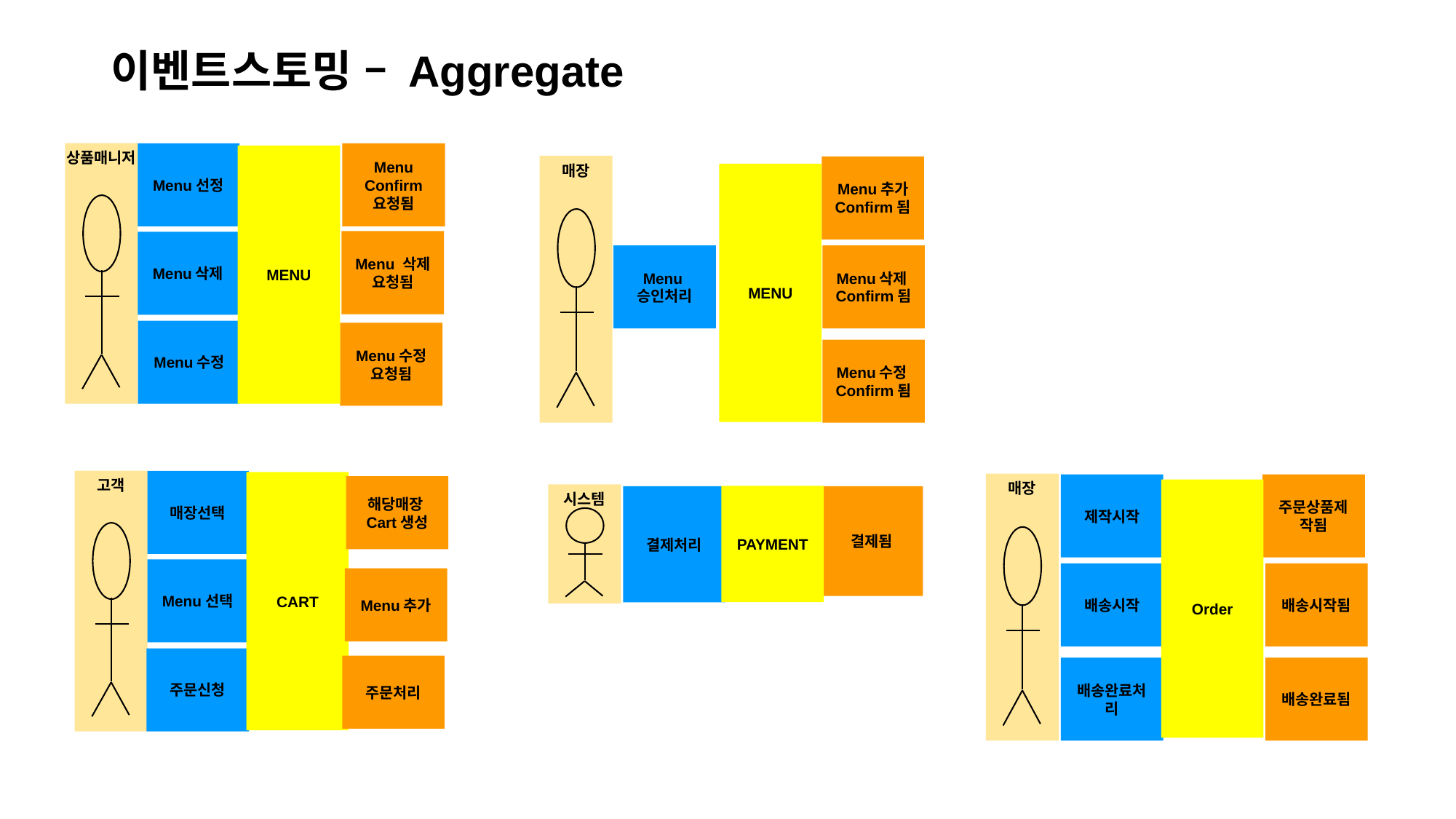

# 이벤트스토밍 – Aggregate
상품매니저

Menu선정
Menu Confirm 요청됨
MENU
매장

Menu추가 Confirm됨
MENU
Menu 삭제 요청됨
Menu삭제
Menu승인처리
Menu삭제Confirm됨
Menu수정
Menu수정 요청됨
Menu수정Confirm됨
고객

매장선택
CART
매장

제작시작
주문상품제작됨
해당매장Cart생성
Order
시스템

PAYMENT
결제처리
결제됨
Menu선택
배송시작
배송시작됨
Menu추가
주문신청
주문처리
배송완료처리
배송완료됨